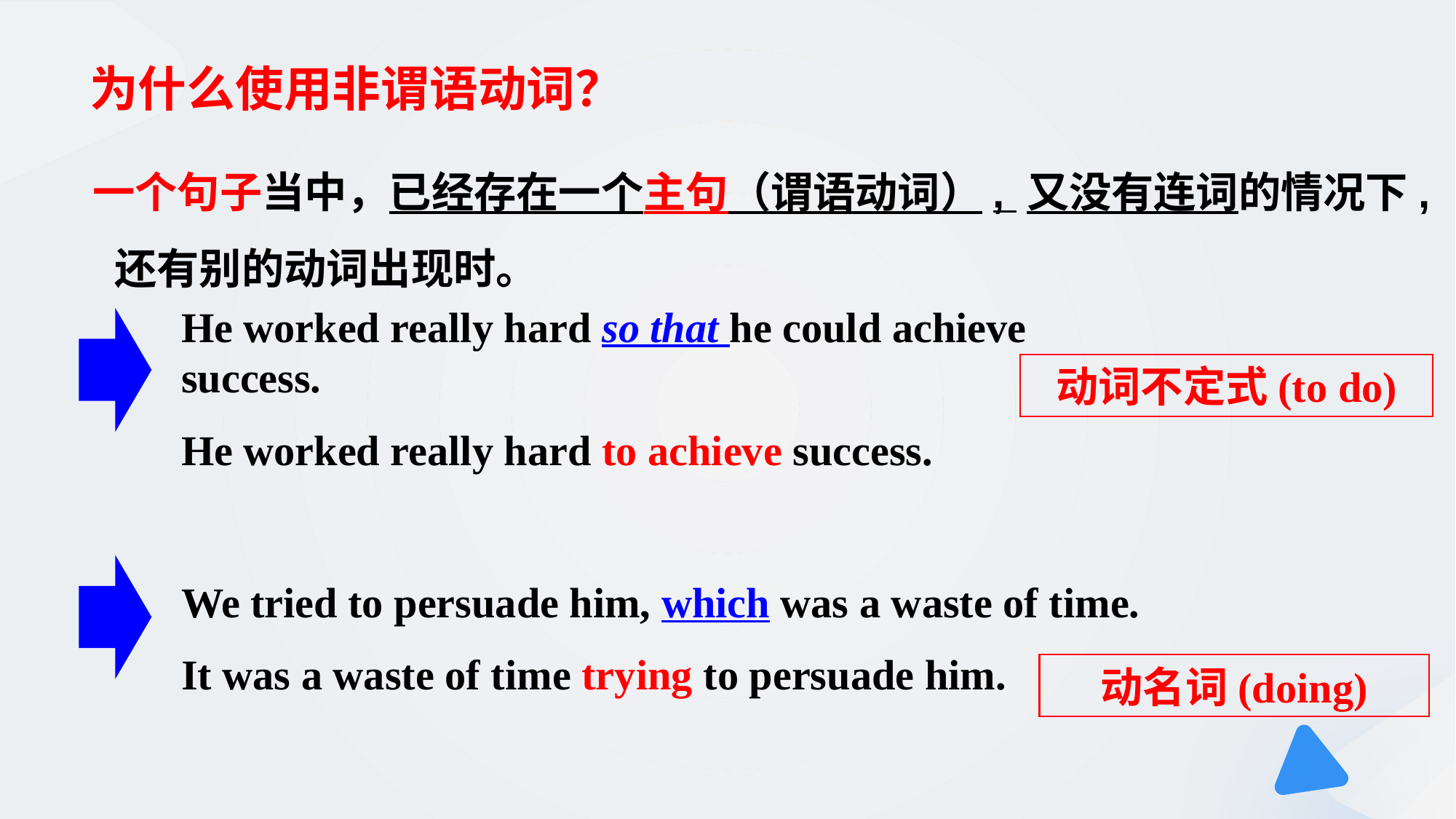

# 为什么使用非谓语动词？
一个句子当中，已经存在一个主句（谓语动词）, 又没有连词的情况下, 还有别的动词出现时。
He worked really hard so that he could achieve success.
He worked really hard to achieve success.

动词不定式(to do)

We tried to persuade him, which was a waste of time.
It was a waste of time trying to persuade him.
动名词(doing)